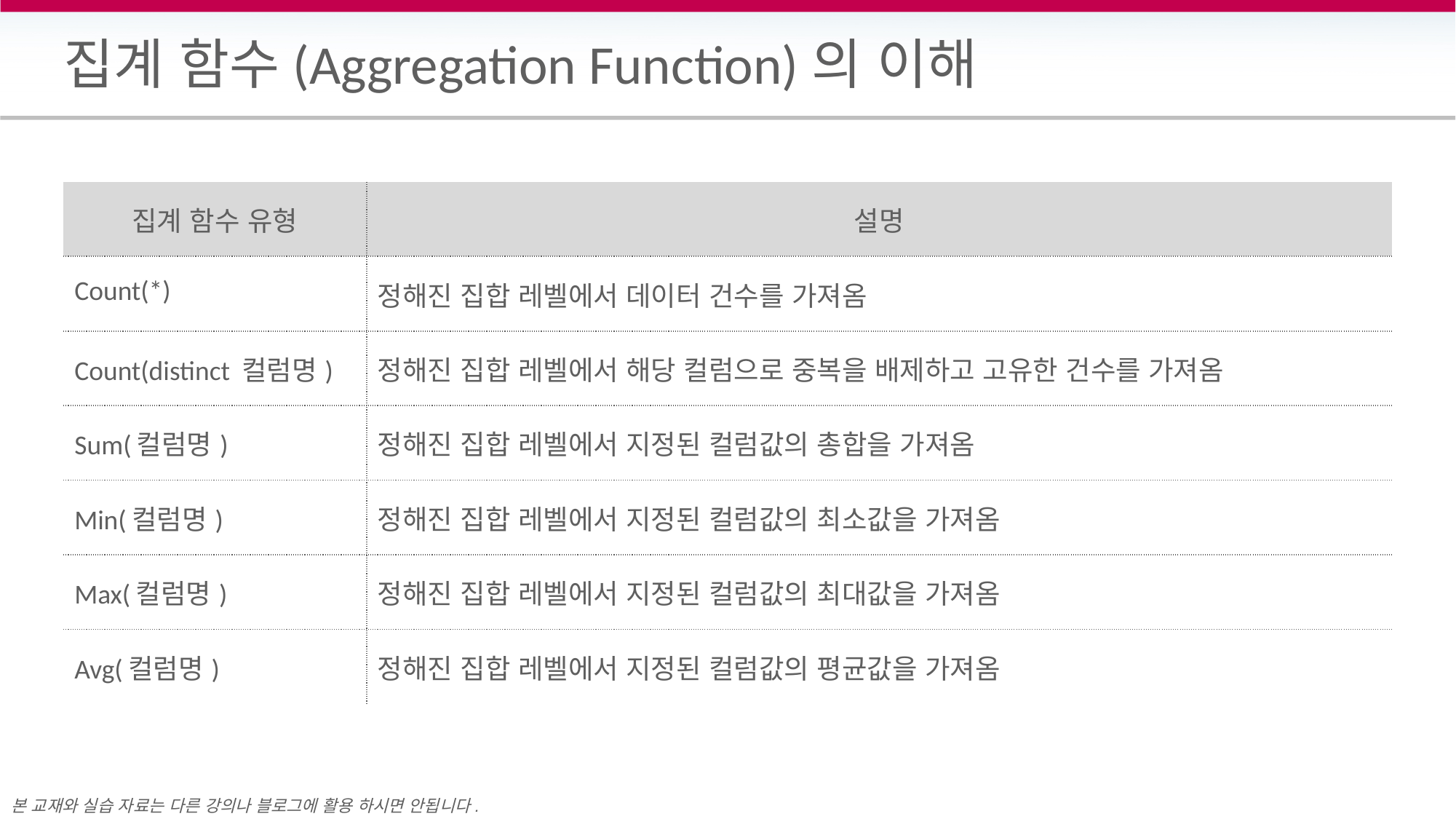

# 집계 함수(Aggregation Function)의 이해
| 집계 함수 유형 | 설명 |
| --- | --- |
| Count(\*) | 정해진 집합 레벨에서 데이터 건수를 가져옴 |
| Count(distinct 컬럼명) | 정해진 집합 레벨에서 해당 컬럼으로 중복을 배제하고 고유한 건수를 가져옴 |
| Sum(컬럼명) | 정해진 집합 레벨에서 지정된 컬럼값의 총합을 가져옴 |
| Min(컬럼명) | 정해진 집합 레벨에서 지정된 컬럼값의 최소값을 가져옴 |
| Max(컬럼명) | 정해진 집합 레벨에서 지정된 컬럼값의 최대값을 가져옴 |
| Avg(컬럼명) | 정해진 집합 레벨에서 지정된 컬럼값의 평균값을 가져옴 |